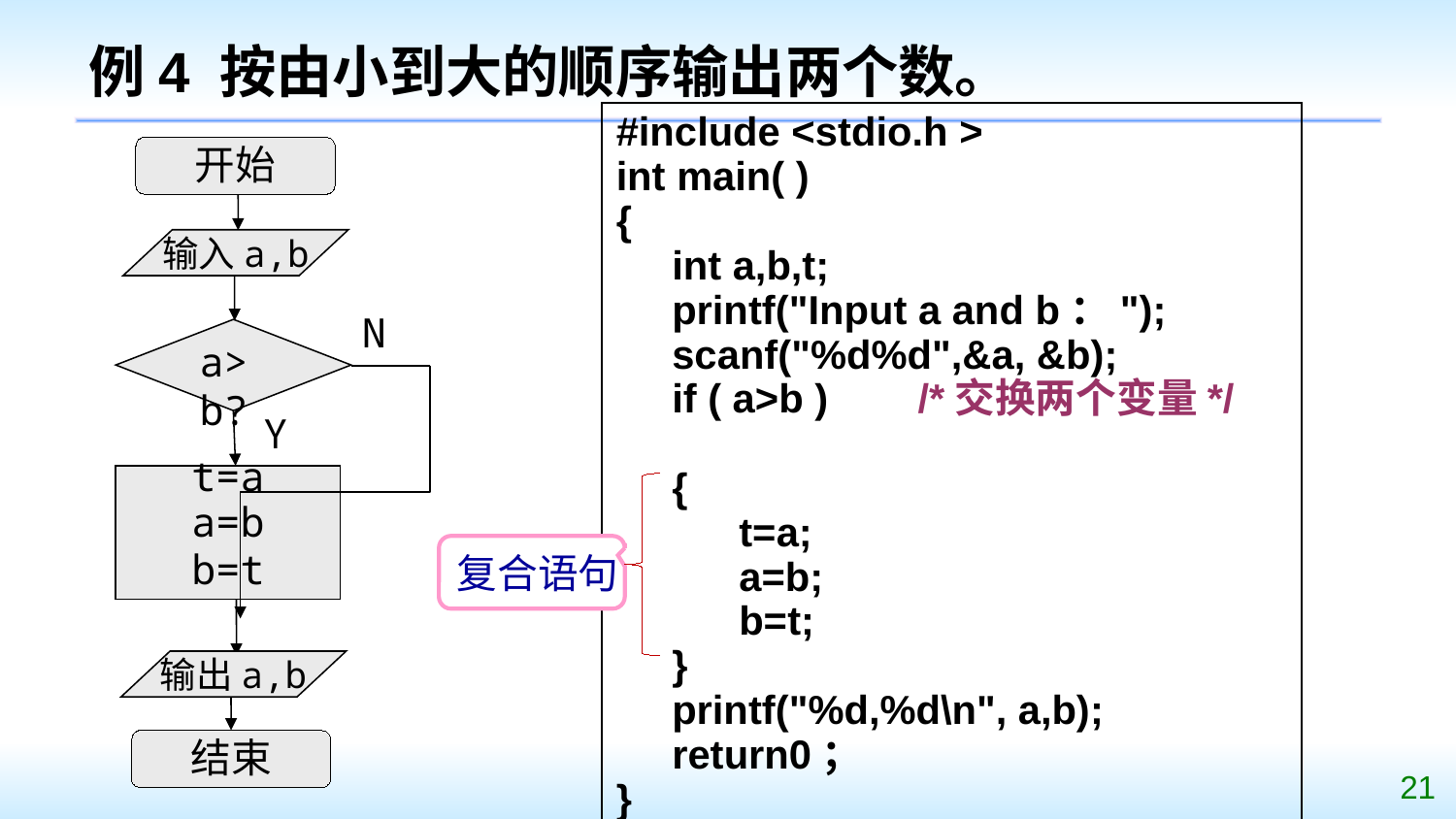

例4 按由小到大的顺序输出两个数。
#include <stdio.h >
int main( )
{
     int a,b,t;
     printf("Input a and b：");
     scanf("%d%d",&a, &b);
     if ( a>b )        /*交换两个变量*/
     {
           t=a;
           a=b;
           b=t;
     }
     printf("%d,%d\n", a,b);
     return0；
}
开始

N

a>b?
Y

t=a
a=b
b=t

结束
输入a,b
输出a,b

复合语句
21